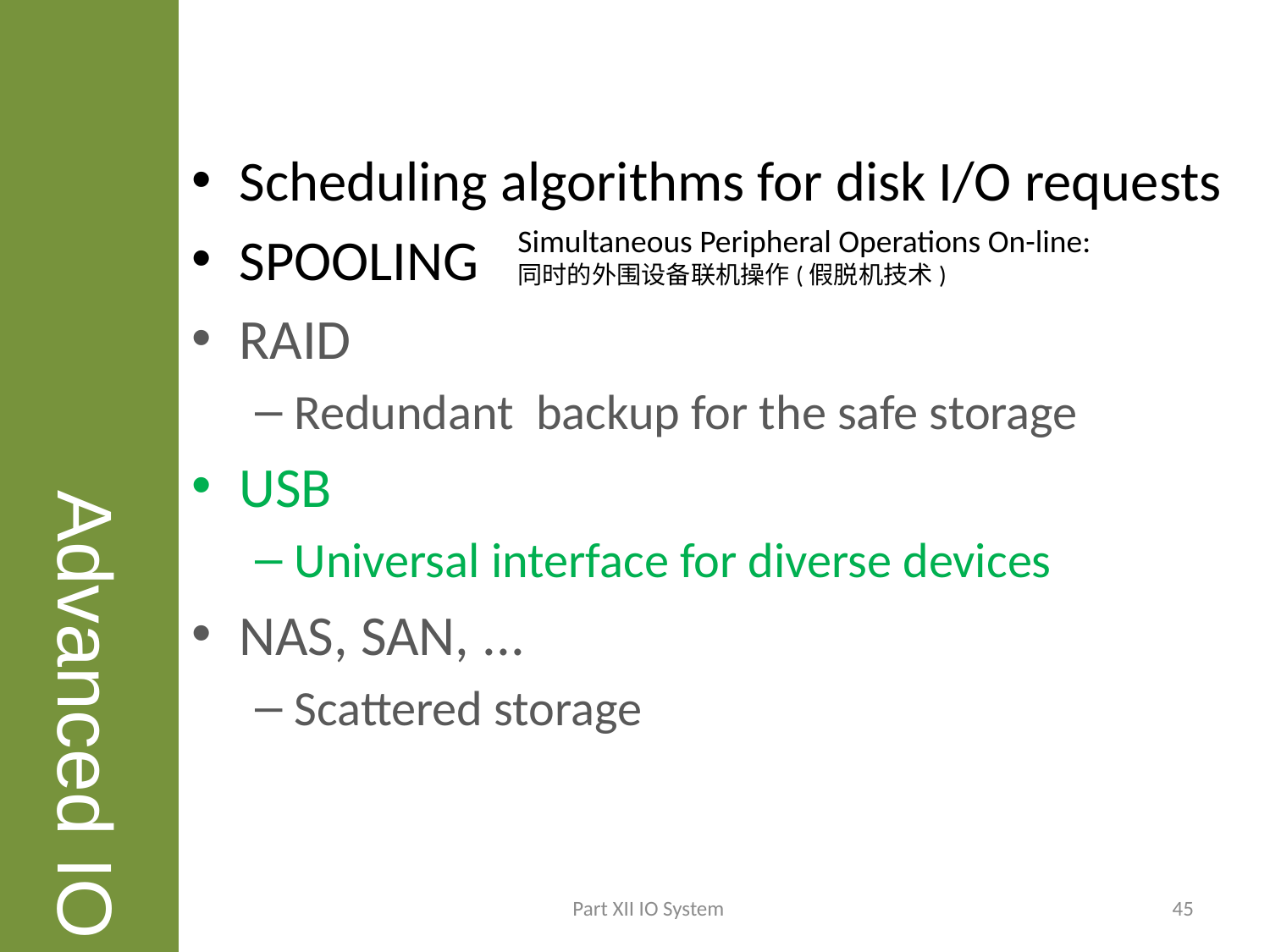

# Advanced IO
Scheduling algorithms for disk I/O requests
SPOOLING
RAID
Redundant  backup for the safe storage
USB
Universal interface for diverse devices
NAS, SAN, ...
Scattered storage
Simultaneous Peripheral Operations On-line:
同时的外围设备联机操作(假脱机技术)
Part XII IO System
45